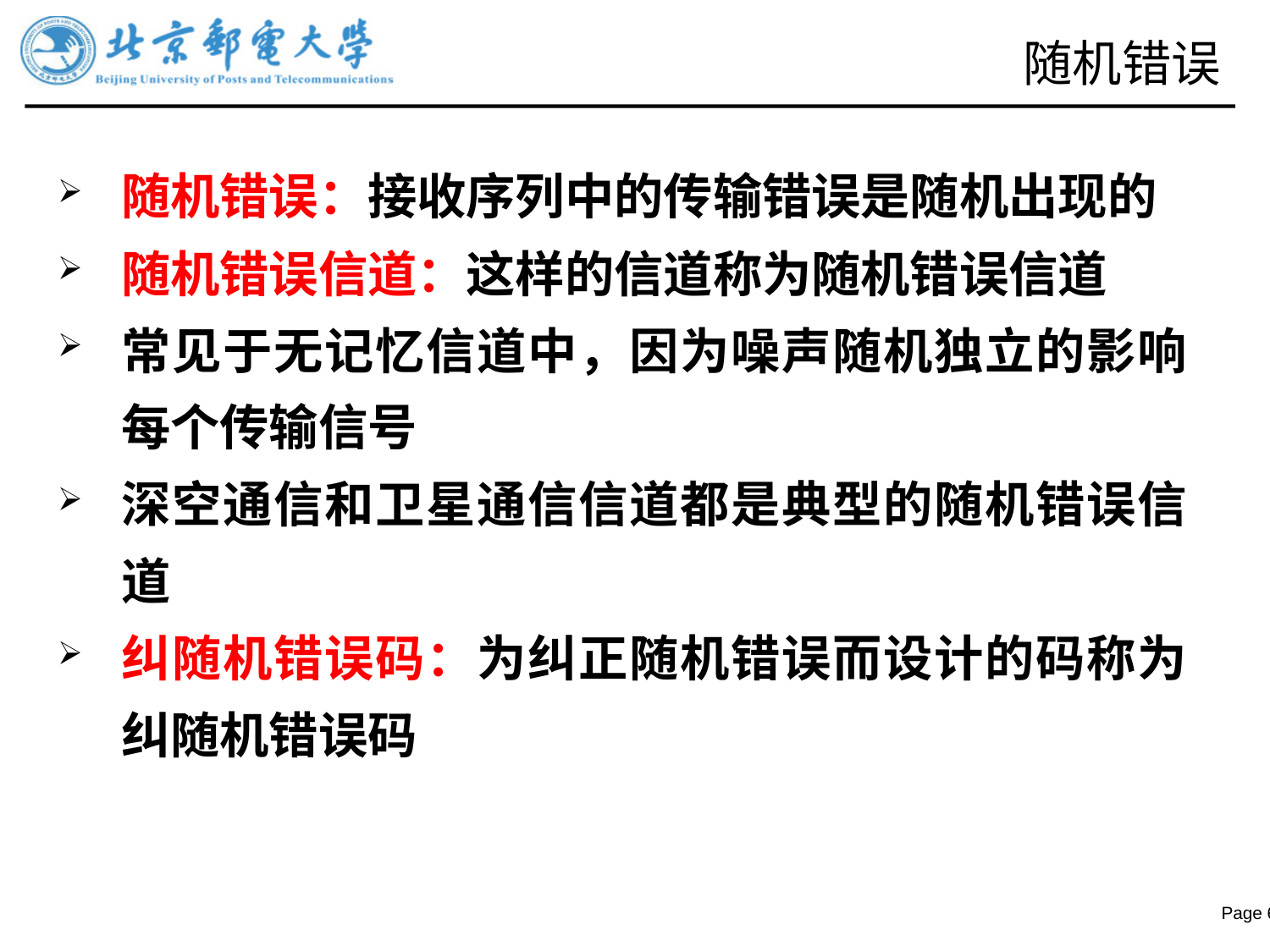

# 随机错误
随机错误：接收序列中的传输错误是随机出现的
随机错误信道：这样的信道称为随机错误信道
常见于无记忆信道中，因为噪声随机独立的影响每个传输信号
深空通信和卫星通信信道都是典型的随机错误信道
纠随机错误码：为纠正随机错误而设计的码称为纠随机错误码